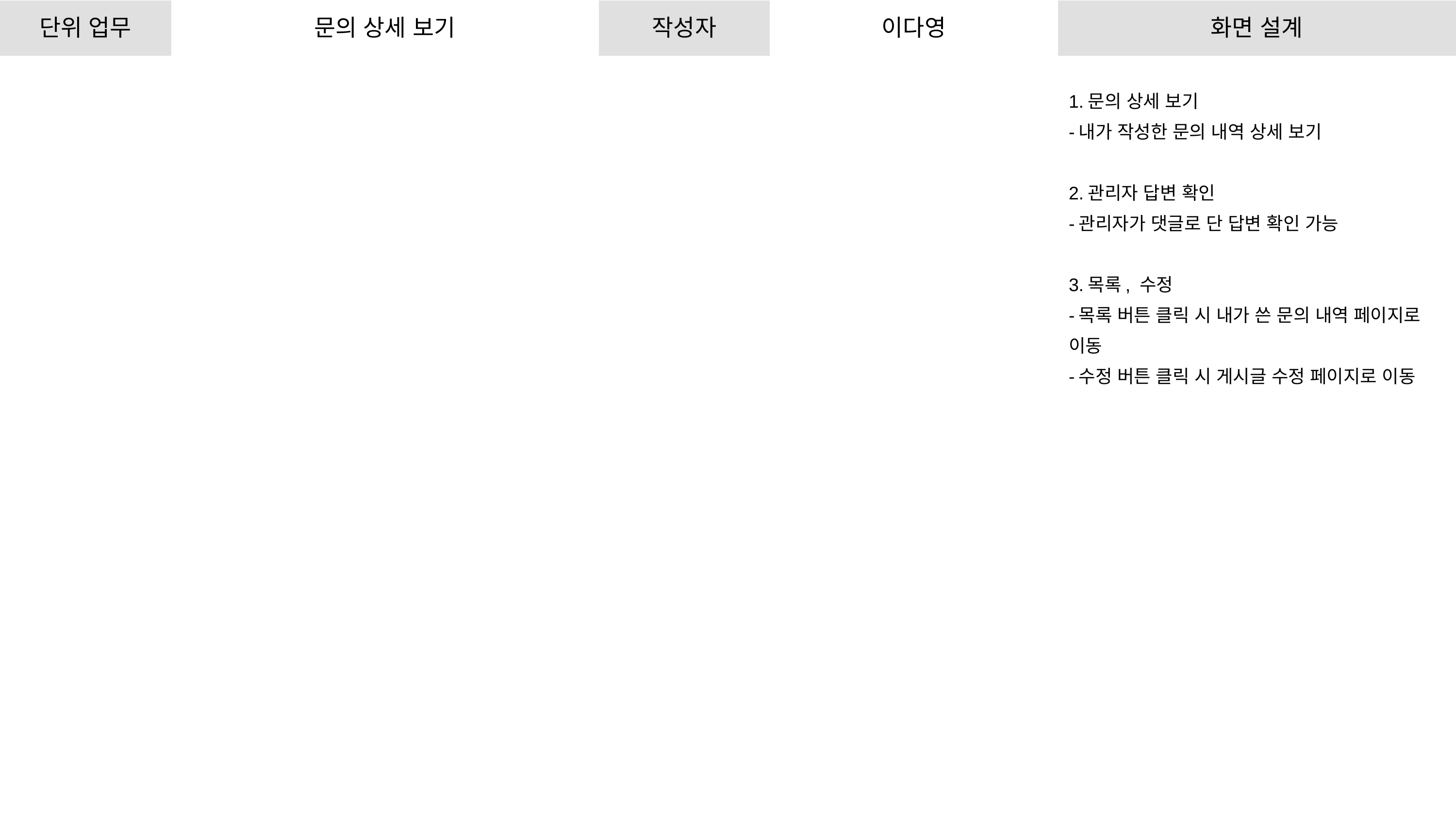

| 단위 업무 | 문의 상세 보기 | 작성자 | 이다영 | 화면 설계 |
| --- | --- | --- | --- | --- |
|  |  |  |  | 1.문의 상세 보기 -내가 작성한 문의 내역 상세 보기 2.관리자 답변 확인 -관리자가 댓글로 단 답변 확인 가능 3.목록, 수정 -목록 버튼 클릭 시 내가 쓴 문의 내역 페이지로 이동 -수정 버튼 클릭 시 게시글 수정 페이지로 이동 |